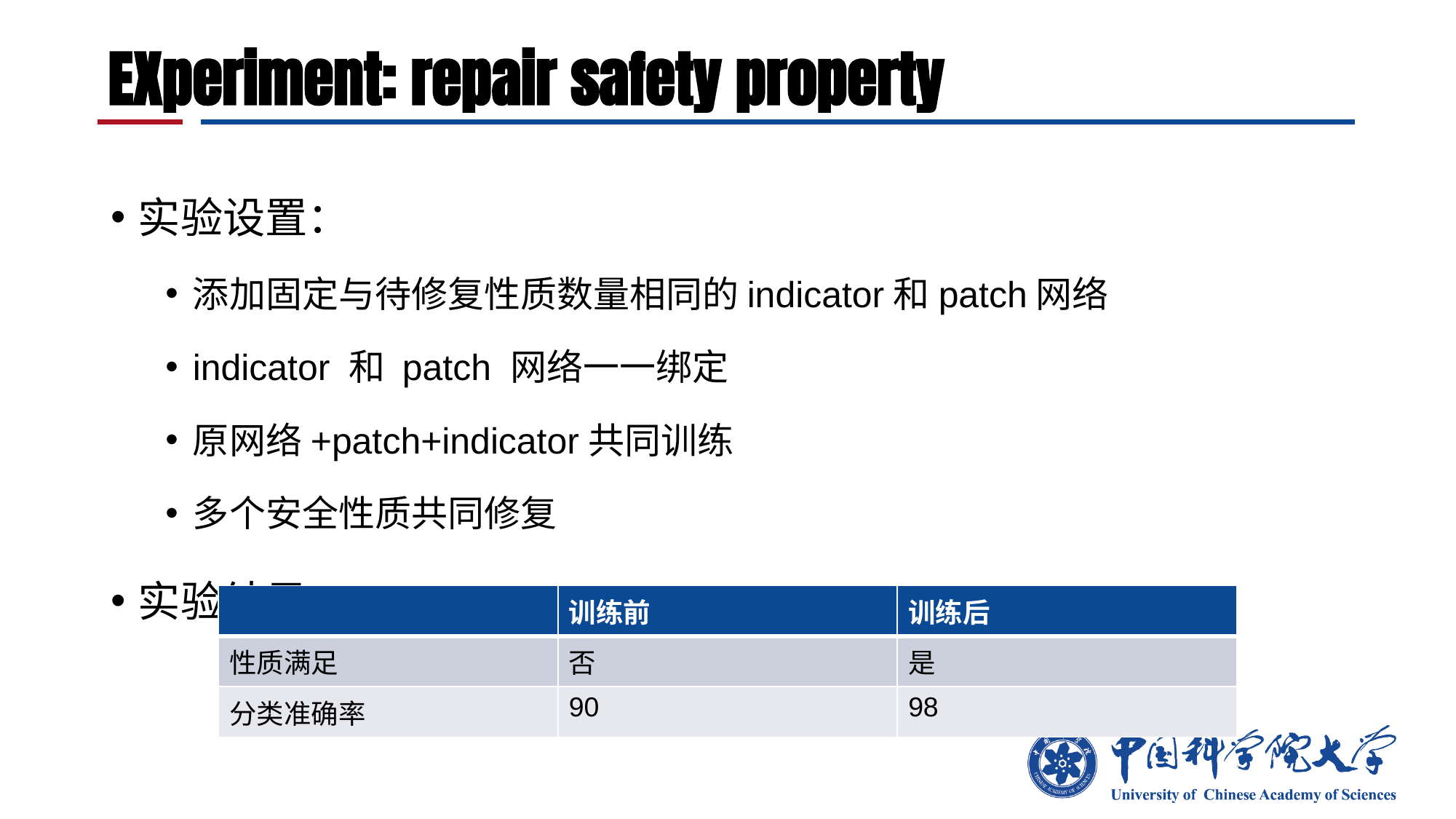

# EXperiment: repair safety property
实验设置：
添加固定与待修复性质数量相同的indicator和patch网络
indicator 和 patch 网络一一绑定
原网络+patch+indicator共同训练
多个安全性质共同修复
实验结果：
|  | 训练前 | 训练后 |
| --- | --- | --- |
| 性质满足 | 否 | 是 |
| 分类准确率 | 90 | 98 |